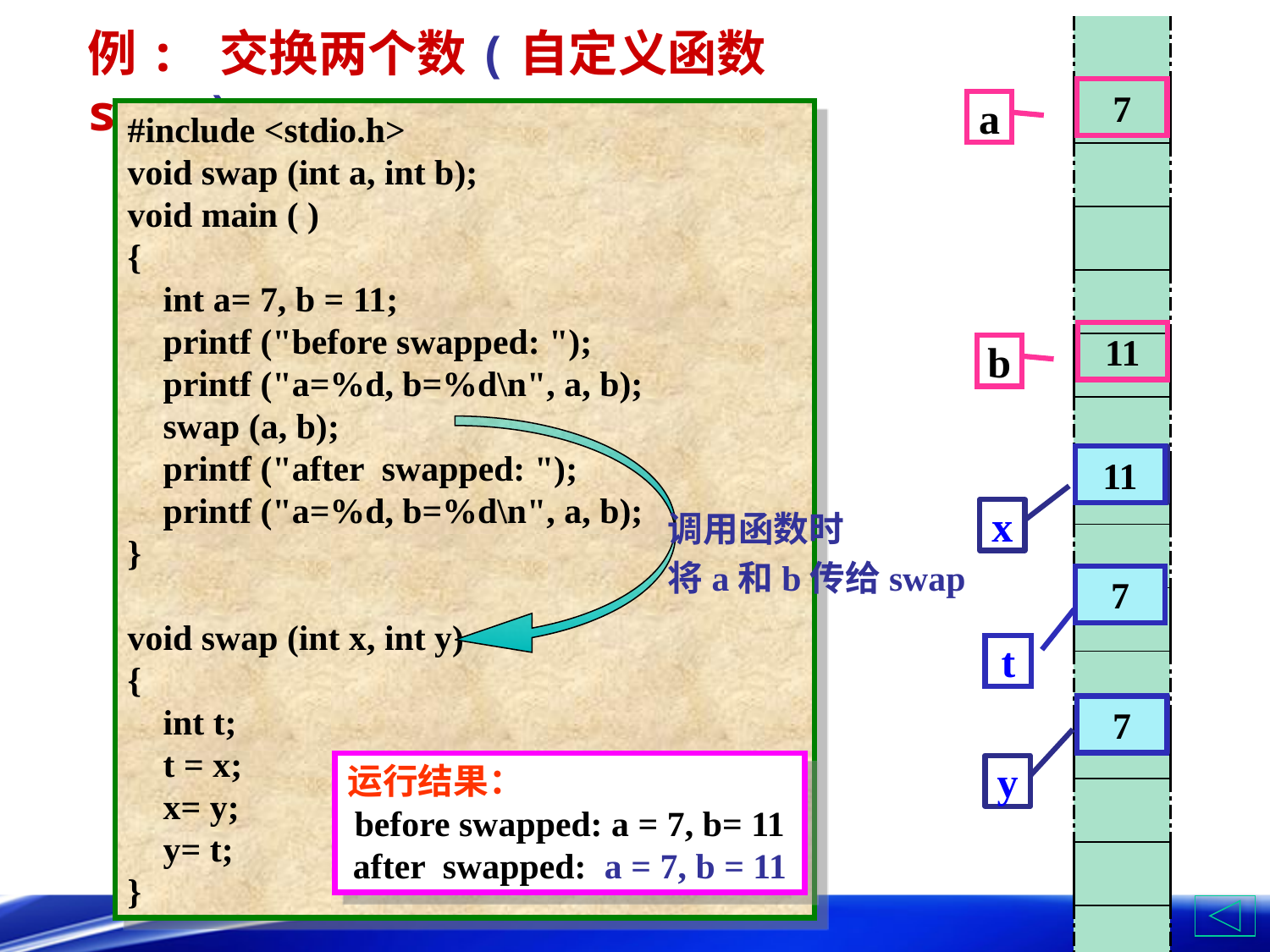

例: 交换两个数(自定义函数swap)
|  |  |
| --- | --- |
|  |  |
|  |  |
|  |  |
|  |  |
|  |  |
|  |  |
|  |  |
|  |  |
|  |  |
|  |  |
|  |  |
|  |  |
|  |  |
|  |  |
7
a
#include <stdio.h>
void swap (int a, int b);
void main ( )
{
    int a= 7, b = 11;
    printf ("before swapped: ");
    printf ("a=%d, b=%d\n", a, b);
    swap (a, b);
    printf ("after  swapped: ");
    printf ("a=%d, b=%d\n", a, b);
}

void swap (int x, int y)
{
    int t;
    t = x;
    x= y;
    y= t;
}
11
b

调用函数时
将a和b传给swap
11
7
x
7
t
7
11
运行结果：
before swapped: a = 7, b= 11
after  swapped:  a = 7, b = 11
y